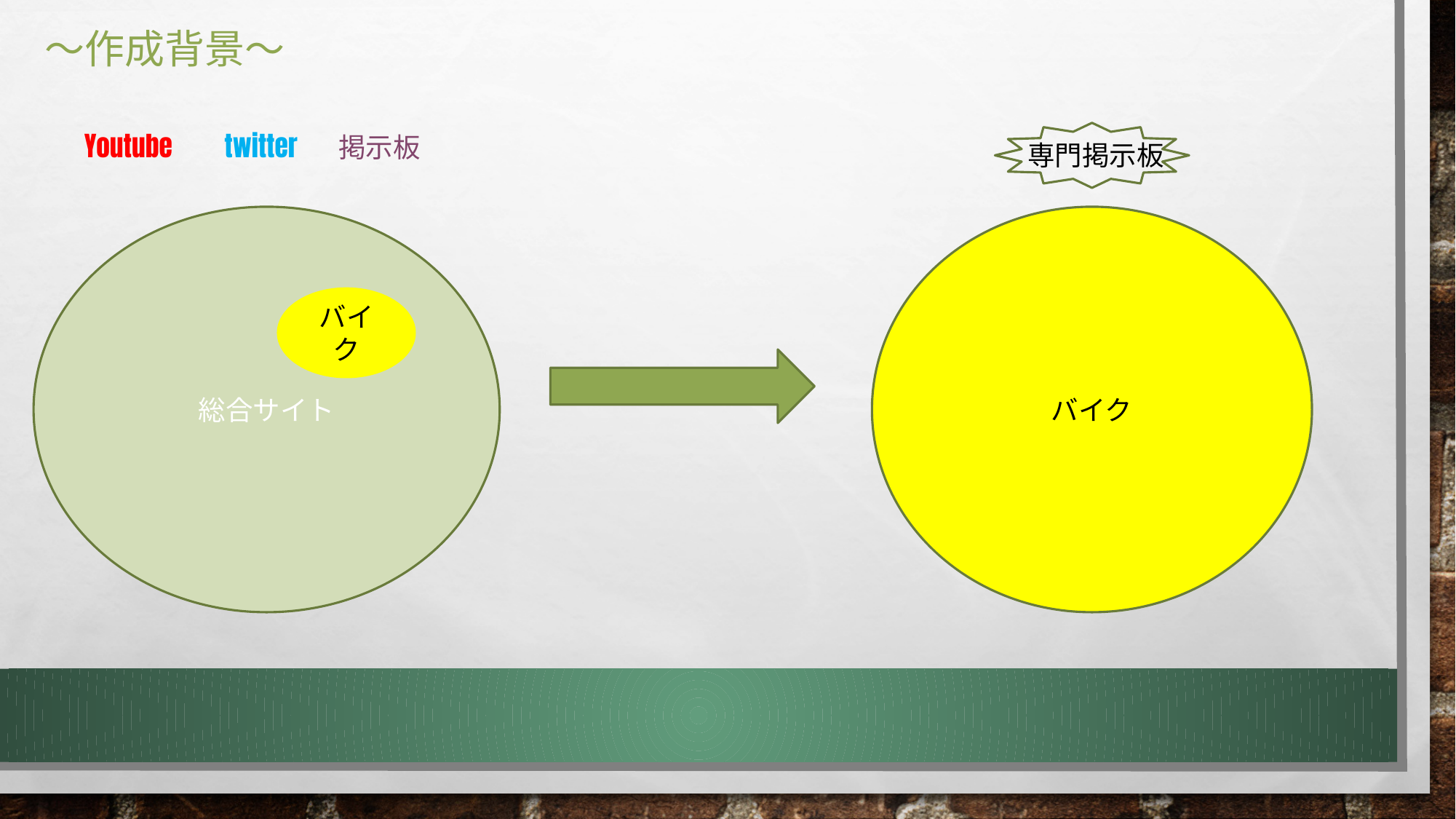

# ～作成背景～

Youtube
twitter
掲示板
専門掲示板
総合サイト
バイク
バイク